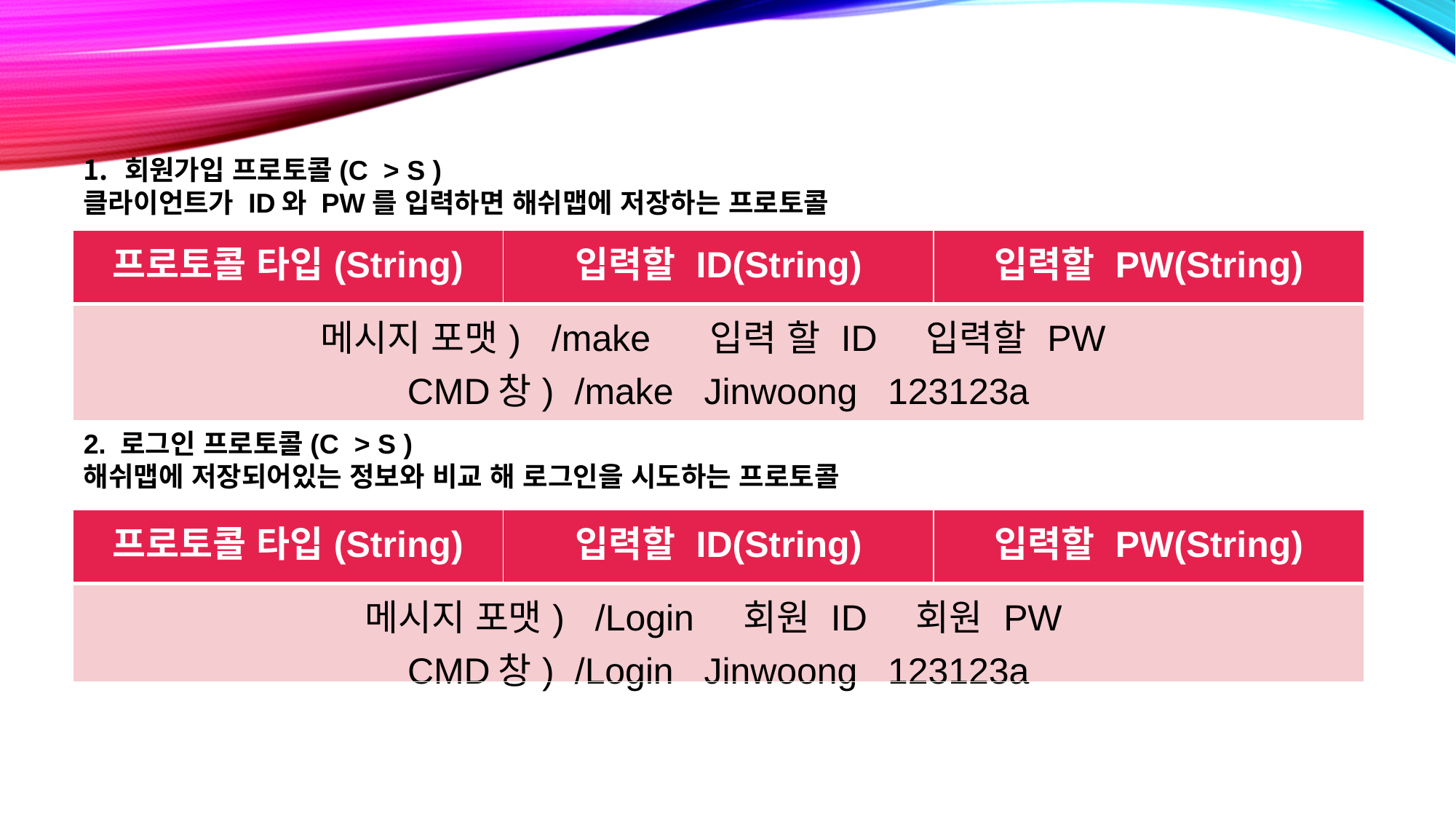

회원가입 프로토콜(C  > S )
클라이언트가 ID와 PW를 입력하면 해쉬맵에 저장하는 프로토콜
| 프로토콜 타입(String) | 입력할 ID(String) | 입력할 PW(String) |
| --- | --- | --- |
| 메시지 포맷) /make 입력 할 ID 입력할 PW CMD창) /make Jinwoong 123123a |  |  |
2. 로그인 프로토콜(C  > S )
해쉬맵에 저장되어있는 정보와 비교 해 로그인을 시도하는 프로토콜
| 프로토콜 타입(String) | 입력할 ID(String) | 입력할 PW(String) |
| --- | --- | --- |
| 메시지 포맷) /Login 회원 ID 회원 PW CMD창) /Login Jinwoong 123123a |  |  |